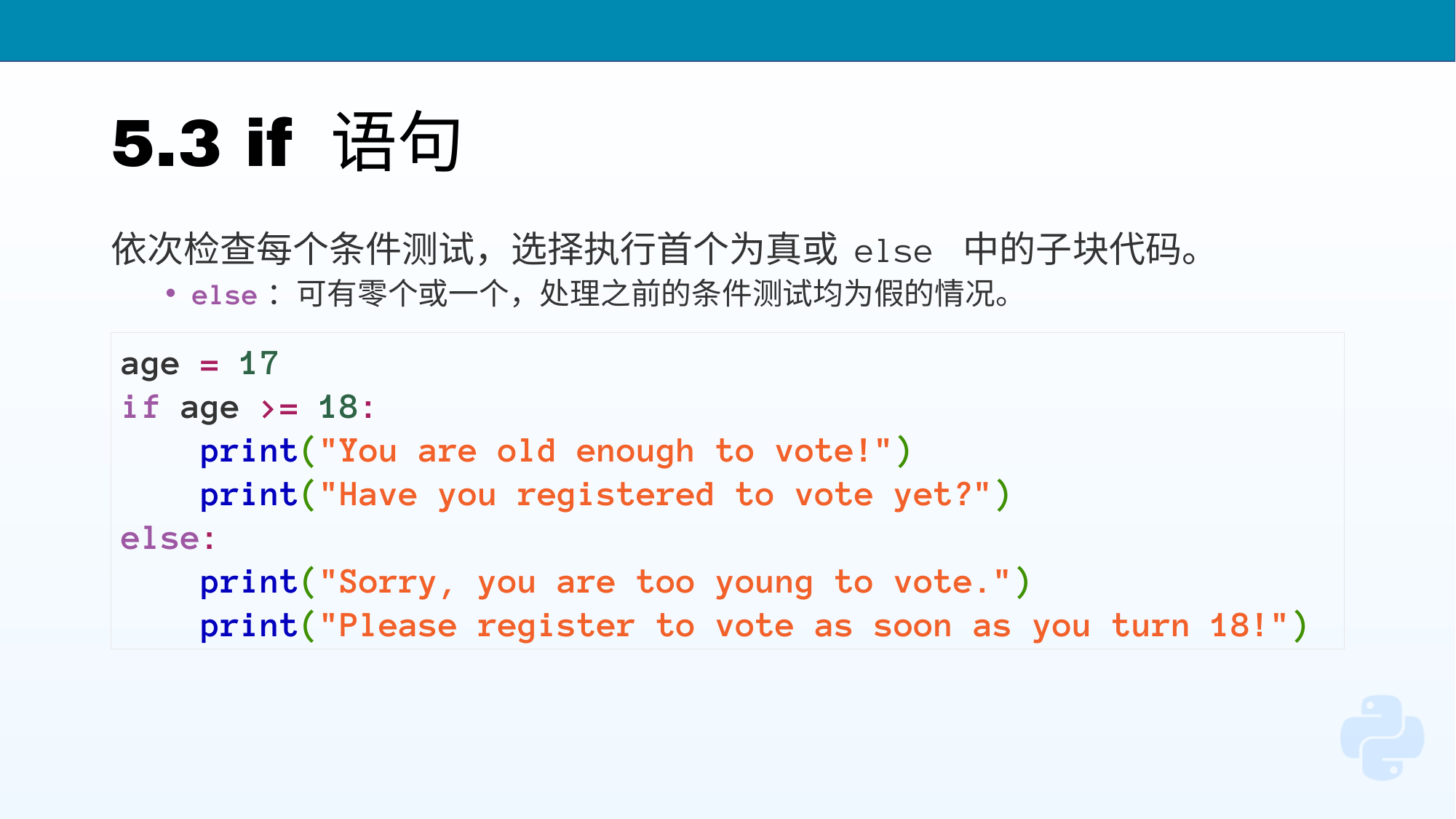

# 5.3 if 语句
依次检查每个条件测试，选择执行首个为真或 else 中的子块代码。
else：可有零个或一个，处理之前的条件测试均为假的情况。
age = 17
if age >= 18:
    print("You are old enough to vote!")
    print("Have you registered to vote yet?")
else:
    print("Sorry, you are too young to vote.")
    print("Please register to vote as soon as you turn 18!")